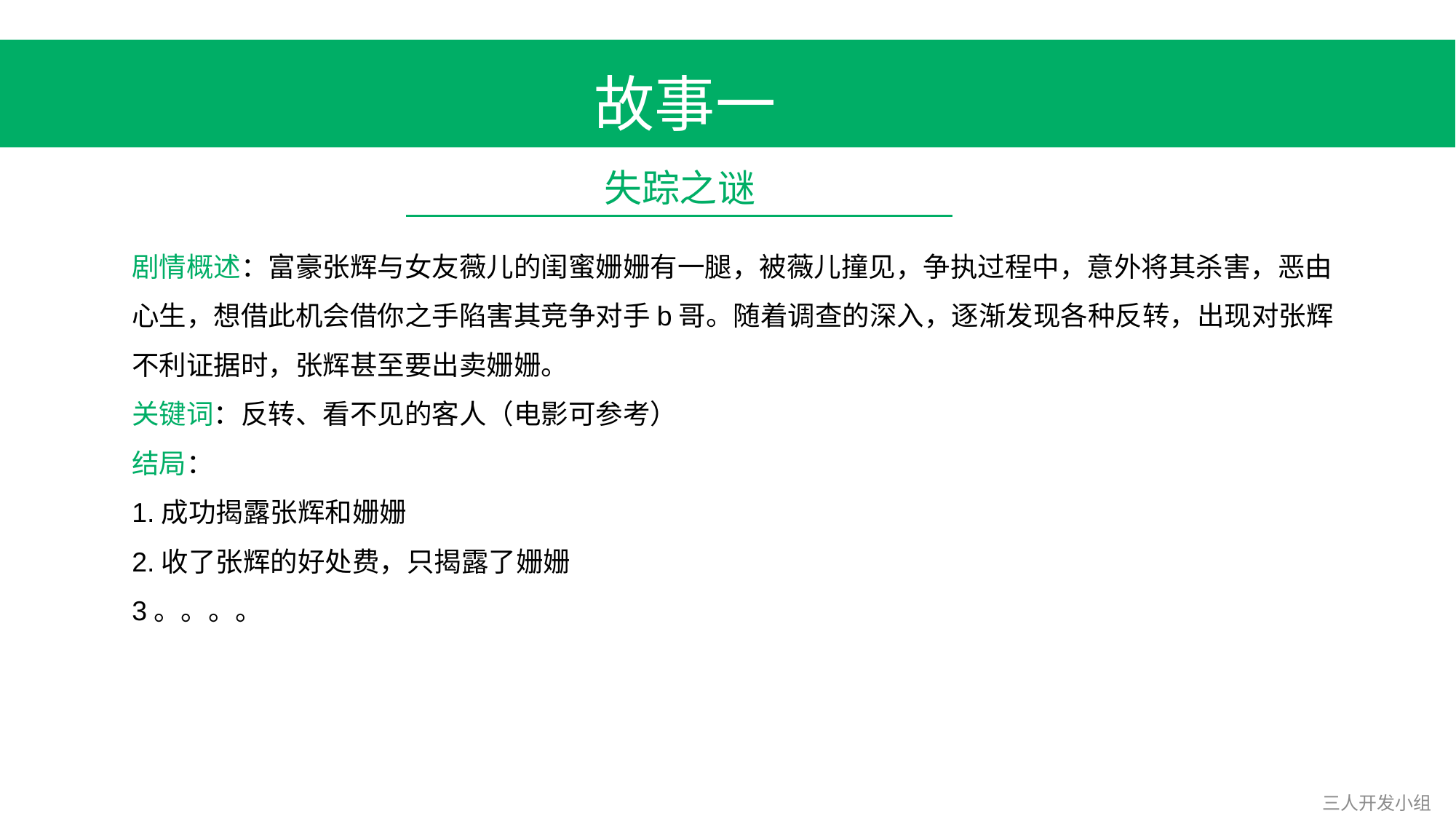

故事一
失踪之谜
剧情概述：富豪张辉与女友薇儿的闺蜜姗姗有一腿，被薇儿撞见，争执过程中，意外将其杀害，恶由心生，想借此机会借你之手陷害其竞争对手b哥。随着调查的深入，逐渐发现各种反转，出现对张辉不利证据时，张辉甚至要出卖姗姗。
关键词：反转、看不见的客人（电影可参考）
结局：
1.成功揭露张辉和姗姗
2.收了张辉的好处费，只揭露了姗姗
3。。。。
三人开发小组